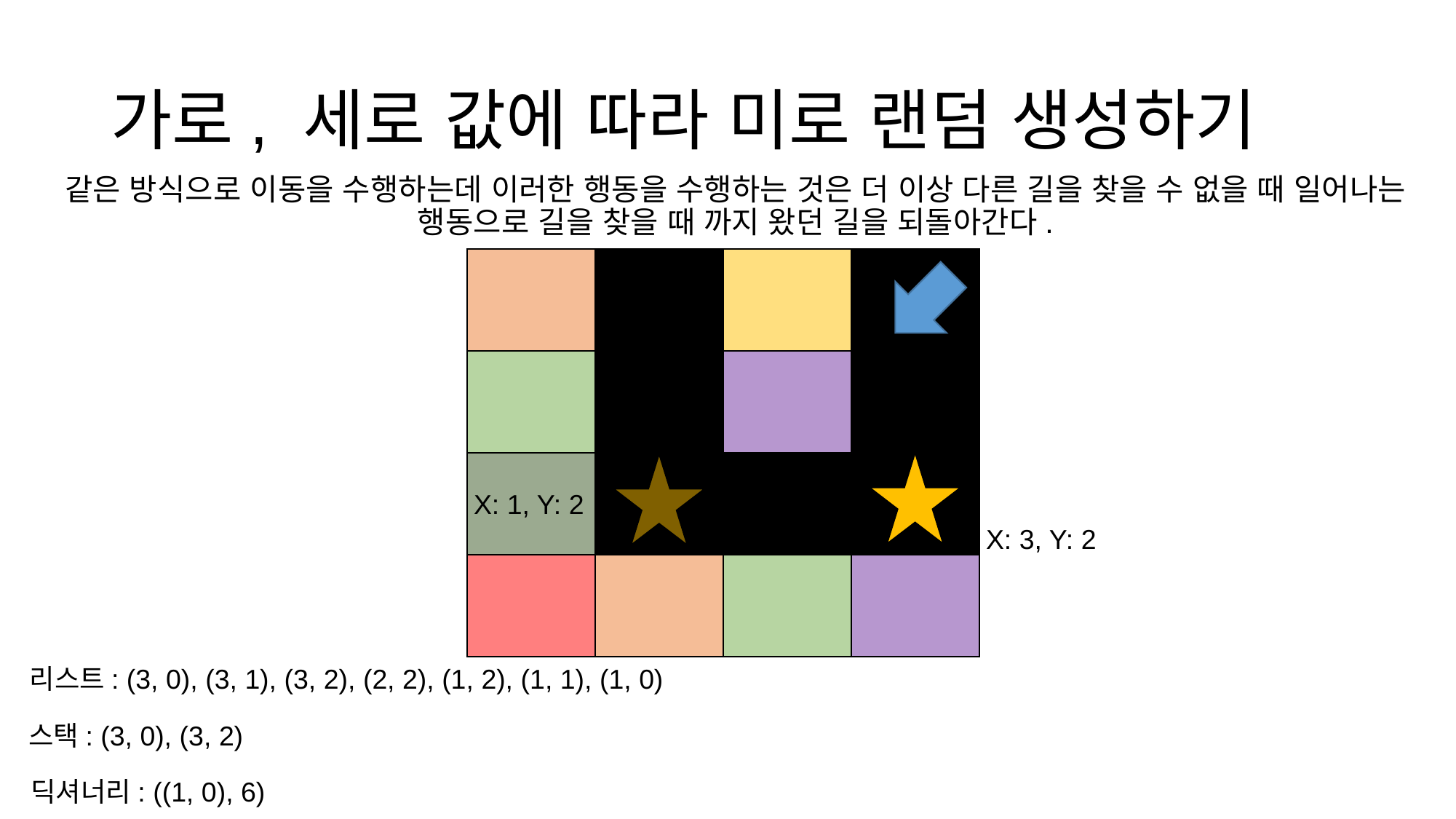

# 가로, 세로 값에 따라 미로 랜덤 생성하기
같은 방식으로 이동을 수행하는데 이러한 행동을 수행하는 것은 더 이상 다른 길을 찾을 수 없을 때 일어나는 행동으로 길을 찾을 때 까지 왔던 길을 되돌아간다.

X: 1, Y: 2
X: 3, Y: 2

리스트: (3, 0), (3, 1), (3, 2), (2, 2), (1, 2), (1, 1), (1, 0)
스택: (3, 0), (3, 2)
딕셔너리: ((1, 0), 6)